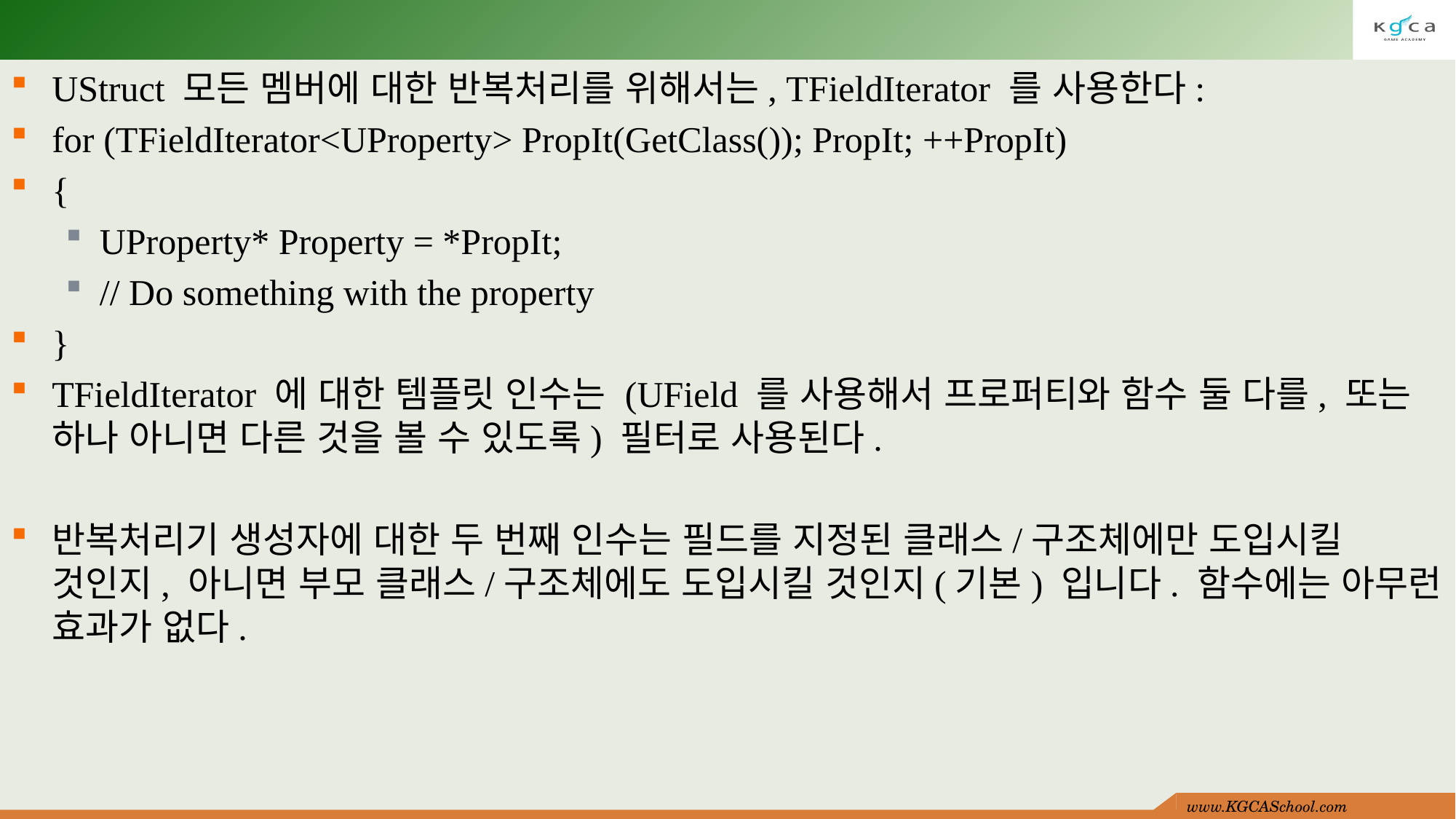

#
UStruct 모든 멤버에 대한 반복처리를 위해서는, TFieldIterator 를 사용한다:
for (TFieldIterator<UProperty> PropIt(GetClass()); PropIt; ++PropIt)
{
UProperty* Property = *PropIt;
// Do something with the property
}
TFieldIterator 에 대한 템플릿 인수는 (UField 를 사용해서 프로퍼티와 함수 둘 다를, 또는 하나 아니면 다른 것을 볼 수 있도록) 필터로 사용된다.

반복처리기 생성자에 대한 두 번째 인수는 필드를 지정된 클래스/구조체에만 도입시킬 것인지, 아니면 부모 클래스/구조체에도 도입시킬 것인지(기본) 입니다. 함수에는 아무런 효과가 없다.